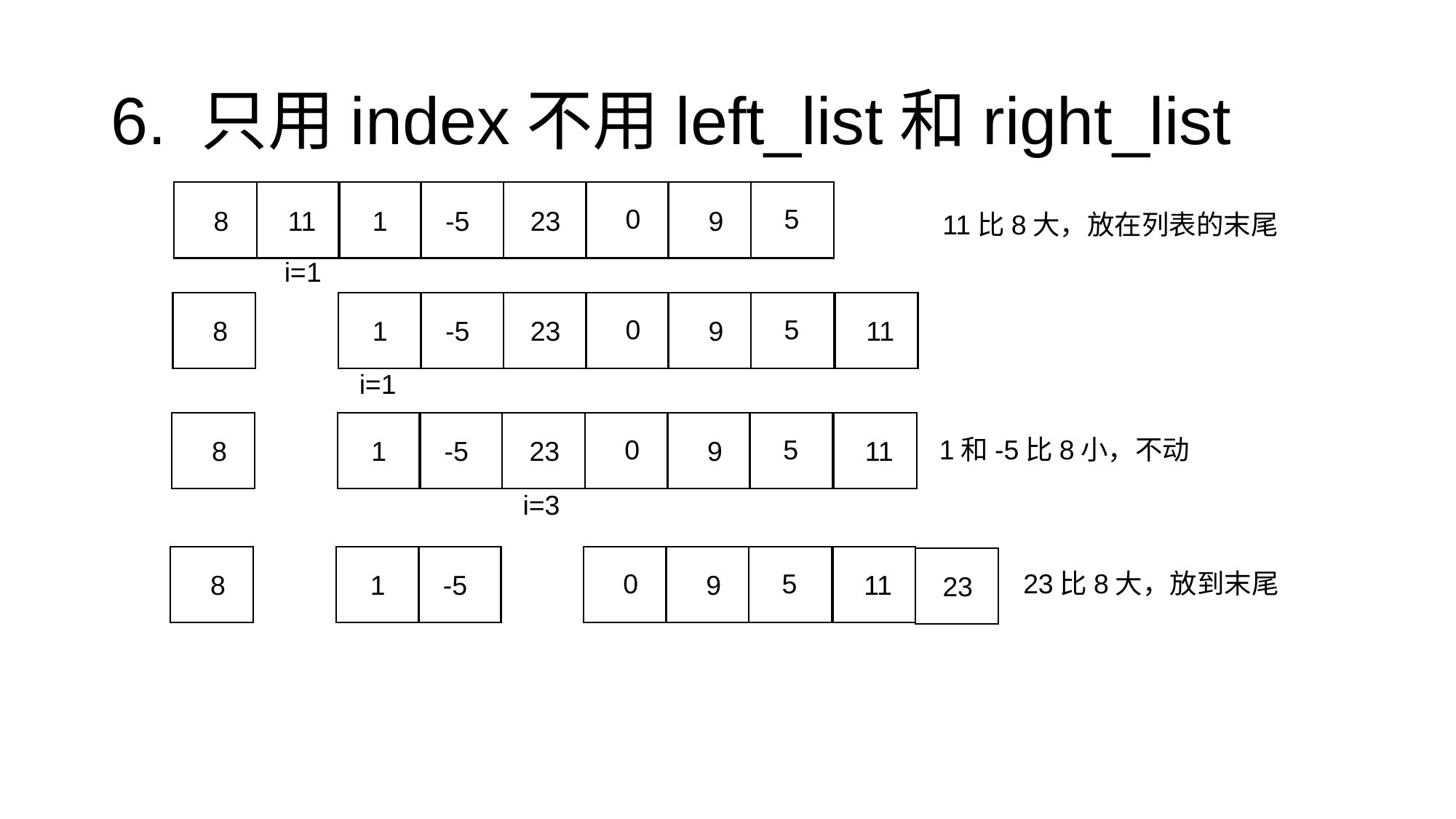

# 6. 只用index不用left_list和right_list

0
5
8
11
1
-5
23
9
11比8大，放在列表的末尾
i=1

0
5
8
1
-5
23
9
11
i=1

0
5
1和-5比8小，不动
8
1
-5
23
9
11
i=3

0
5
23比8大，放到末尾
8
1
-5
9
11
23